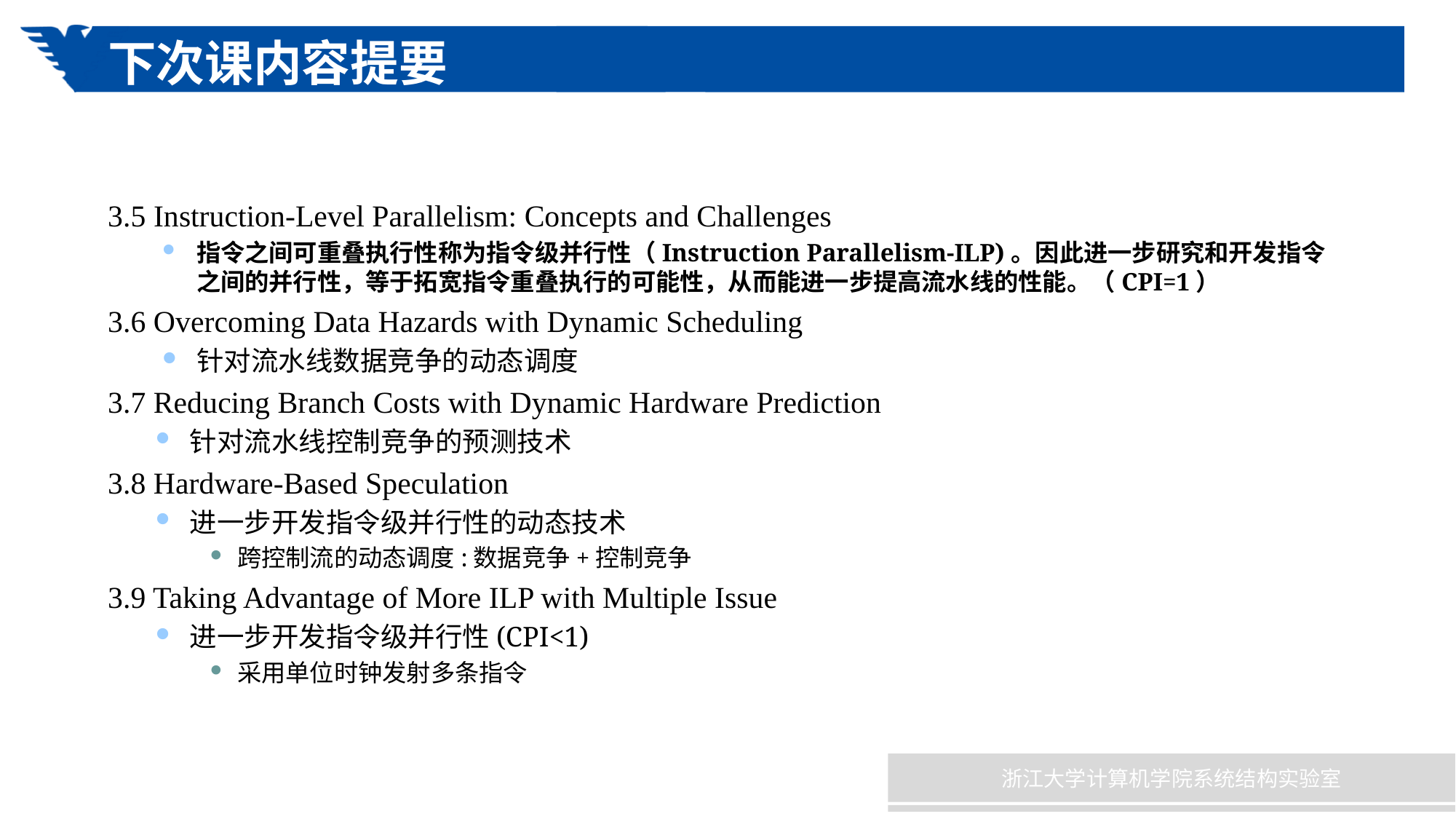

# 下次课内容提要
3.5 Instruction-Level Parallelism: Concepts and Challenges
指令之间可重叠执行性称为指令级并行性（Instruction Parallelism-ILP)。因此进一步研究和开发指令之间的并行性，等于拓宽指令重叠执行的可能性，从而能进一步提高流水线的性能。（CPI=1）
3.6 Overcoming Data Hazards with Dynamic Scheduling
针对流水线数据竞争的动态调度
3.7 Reducing Branch Costs with Dynamic Hardware Prediction
针对流水线控制竞争的预测技术
3.8 Hardware-Based Speculation
进一步开发指令级并行性的动态技术
跨控制流的动态调度:数据竞争+控制竞争
3.9 Taking Advantage of More ILP with Multiple Issue
进一步开发指令级并行性(CPI<1)
采用单位时钟发射多条指令